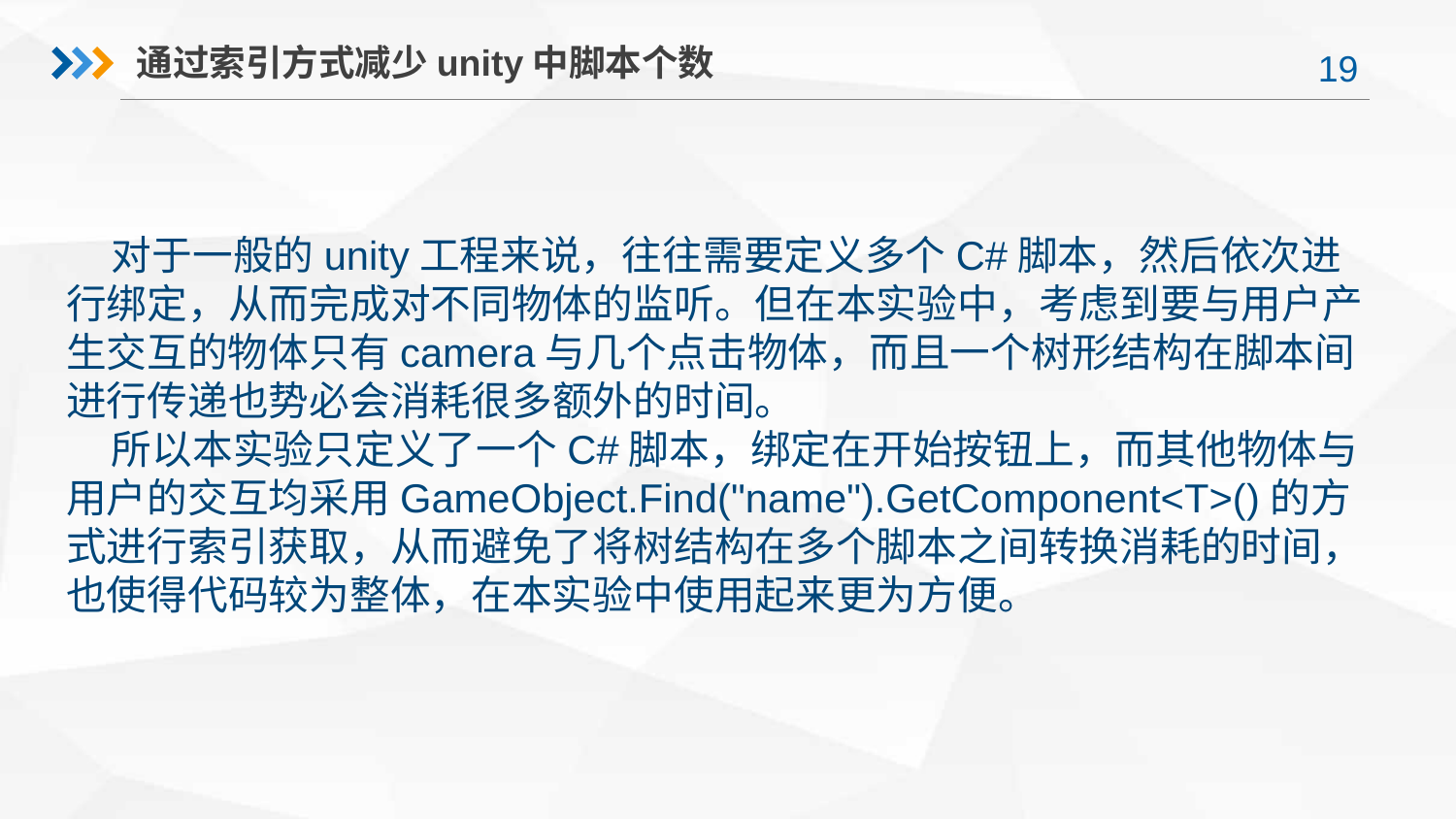

通过索引方式减少unity中脚本个数
    对于一般的unity工程来说，往往需要定义多个C#脚本，然后依次进行绑定，从而完成对不同物体的监听。但在本实验中，考虑到要与用户产生交互的物体只有camera与几个点击物体，而且一个树形结构在脚本间进行传递也势必会消耗很多额外的时间。
    所以本实验只定义了一个C#脚本，绑定在开始按钮上，而其他物体与用户的交互均采用GameObject.Find("name").GetComponent<T>()的方式进行索引获取，从而避免了将树结构在多个脚本之间转换消耗的时间，也使得代码较为整体，在本实验中使用起来更为方便。